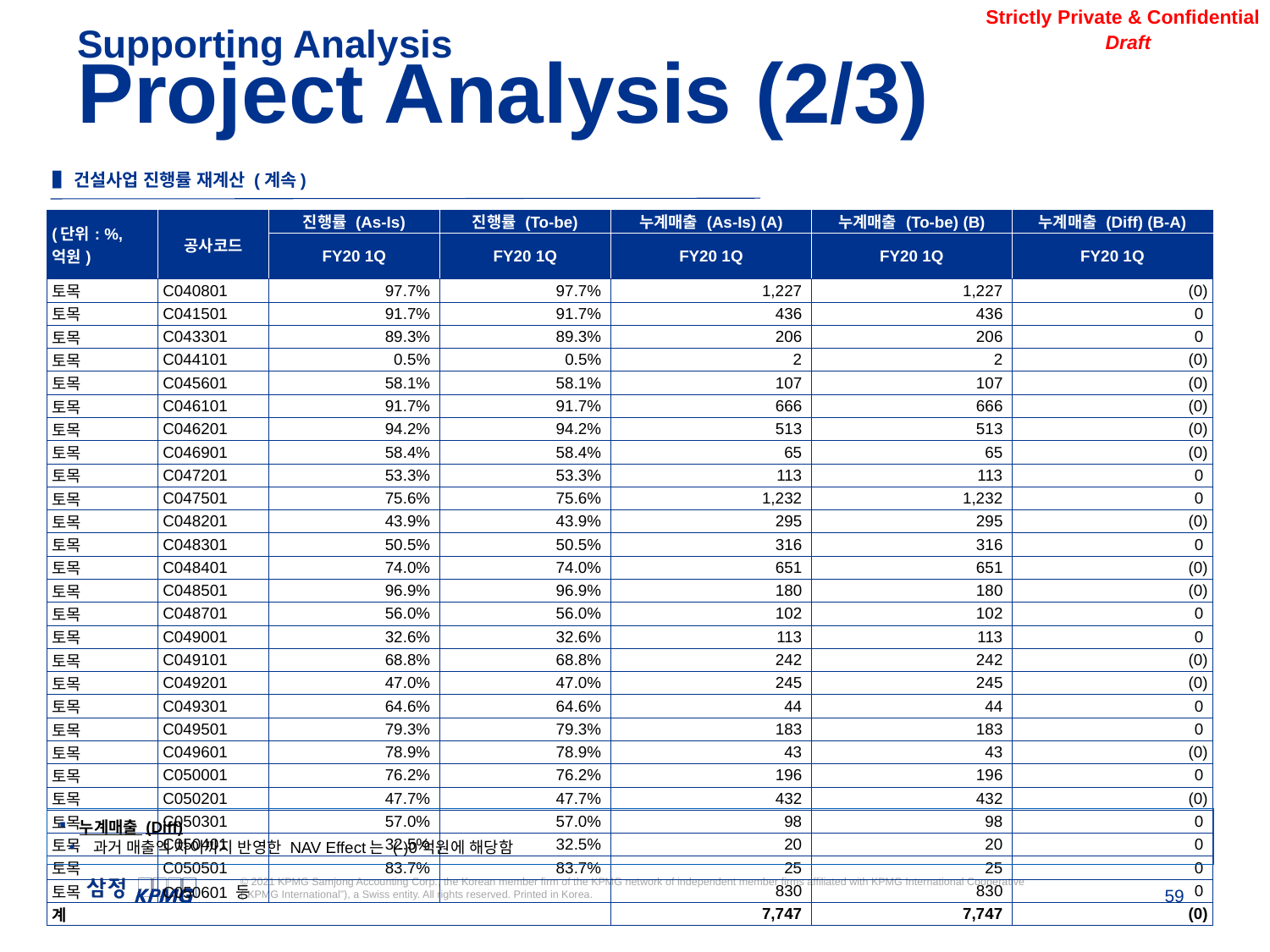

Supporting Analysis
Project Analysis (2/3)
▌건설사업 진행률 재계산 (계속)

| (단위: %,억원) | 공사코드 | 진행률 (As-Is) | 진행률 (To-be) | 누계매출 (As-Is) (A) | 누계매출 (To-be) (B) | 누계매출 (Diff) (B-A) |
| --- | --- | --- | --- | --- | --- | --- |
|  |  | FY20 1Q | FY20 1Q | FY20 1Q | FY20 1Q | FY20 1Q |
| 토목 | C040801 | 97.7% | 97.7% | 1,227 | 1,227 | (0) |
| 토목 | C041501 | 91.7% | 91.7% | 436 | 436 | 0 |
| 토목 | C043301 | 89.3% | 89.3% | 206 | 206 | 0 |
| 토목 | C044101 | 0.5% | 0.5% | 2 | 2 | (0) |
| 토목 | C045601 | 58.1% | 58.1% | 107 | 107 | (0) |
| 토목 | C046101 | 91.7% | 91.7% | 666 | 666 | (0) |
| 토목 | C046201 | 94.2% | 94.2% | 513 | 513 | (0) |
| 토목 | C046901 | 58.4% | 58.4% | 65 | 65 | (0) |
| 토목 | C047201 | 53.3% | 53.3% | 113 | 113 | 0 |
| 토목 | C047501 | 75.6% | 75.6% | 1,232 | 1,232 | 0 |
| 토목 | C048201 | 43.9% | 43.9% | 295 | 295 | (0) |
| 토목 | C048301 | 50.5% | 50.5% | 316 | 316 | 0 |
| 토목 | C048401 | 74.0% | 74.0% | 651 | 651 | (0) |
| 토목 | C048501 | 96.9% | 96.9% | 180 | 180 | (0) |
| 토목 | C048701 | 56.0% | 56.0% | 102 | 102 | 0 |
| 토목 | C049001 | 32.6% | 32.6% | 113 | 113 | 0 |
| 토목 | C049101 | 68.8% | 68.8% | 242 | 242 | (0) |
| 토목 | C049201 | 47.0% | 47.0% | 245 | 245 | (0) |
| 토목 | C049301 | 64.6% | 64.6% | 44 | 44 | 0 |
| 토목 | C049501 | 79.3% | 79.3% | 183 | 183 | 0 |
| 토목 | C049601 | 78.9% | 78.9% | 43 | 43 | (0) |
| 토목 | C050001 | 76.2% | 76.2% | 196 | 196 | 0 |
| 토목 | C050201 | 47.7% | 47.7% | 432 | 432 | (0) |
| 토목 | C050301 | 57.0% | 57.0% | 98 | 98 | 0 |
| 토목 | C050401 | 32.5% | 32.5% | 20 | 20 | 0 |
| 토목 | C050501 | 83.7% | 83.7% | 25 | 25 | 0 |
| 토목 | C050601 등 |  |  | 830 | 830 | 0 |
| 계 |  |  |  | 7,747 | 7,747 | (0) |
누계매출 (Diff)
과거 매출액 차이까지 반영한 NAV Effect는 (-)0억원에 해당함